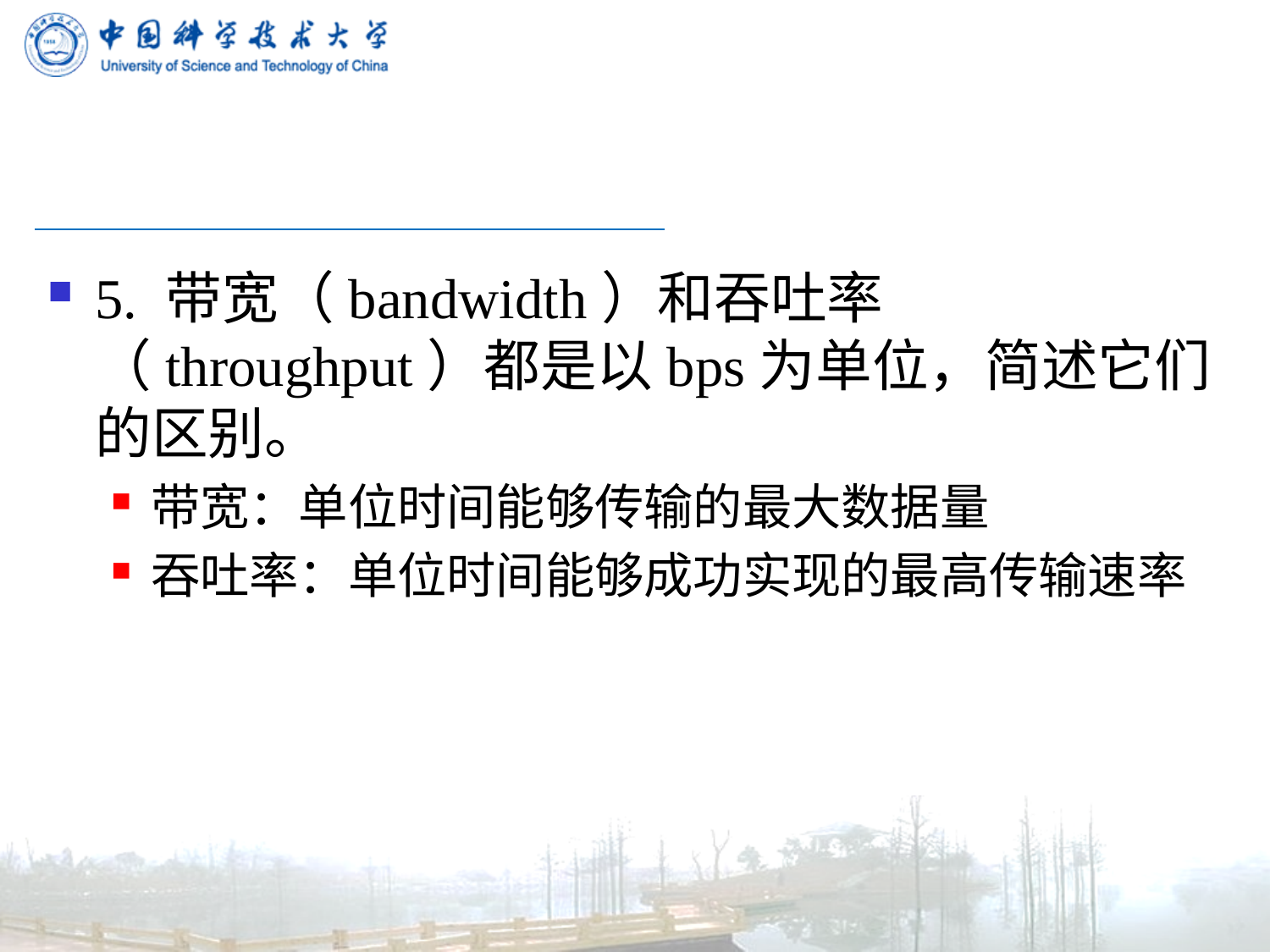

#
5. 带宽（bandwidth）和吞吐率（throughput）都是以bps为单位，简述它们的区别。
带宽：单位时间能够传输的最大数据量
吞吐率：单位时间能够成功实现的最高传输速率